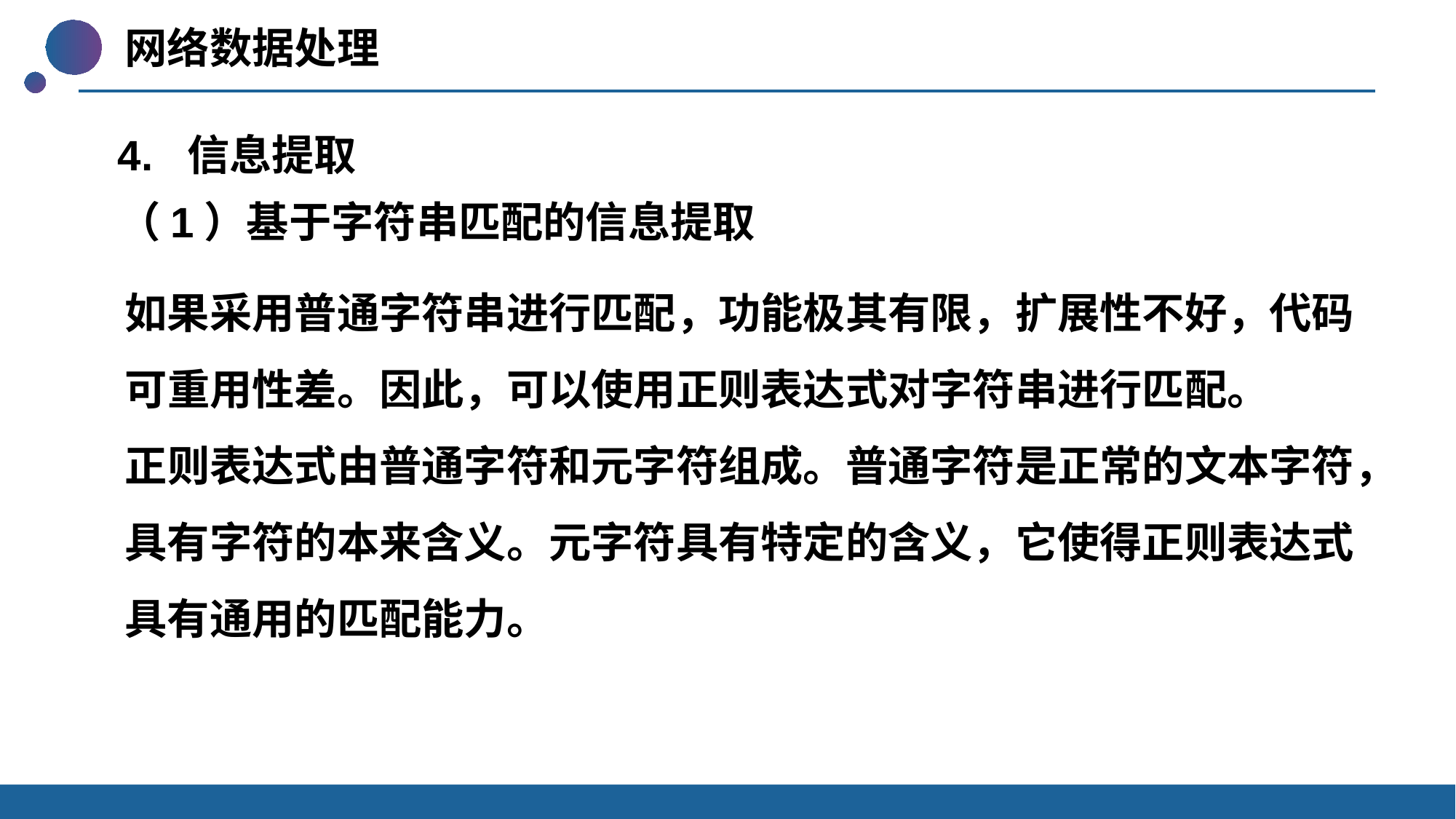

网络数据处理

4.  信息提取
（1）基于字符串匹配的信息提取
如果采用普通字符串进行匹配，功能极其有限，扩展性不好，代码可重用性差。因此，可以使用正则表达式对字符串进行匹配。
正则表达式由普通字符和元字符组成。普通字符是正常的文本字符，具有字符的本来含义。元字符具有特定的含义，它使得正则表达式具有通用的匹配能力。